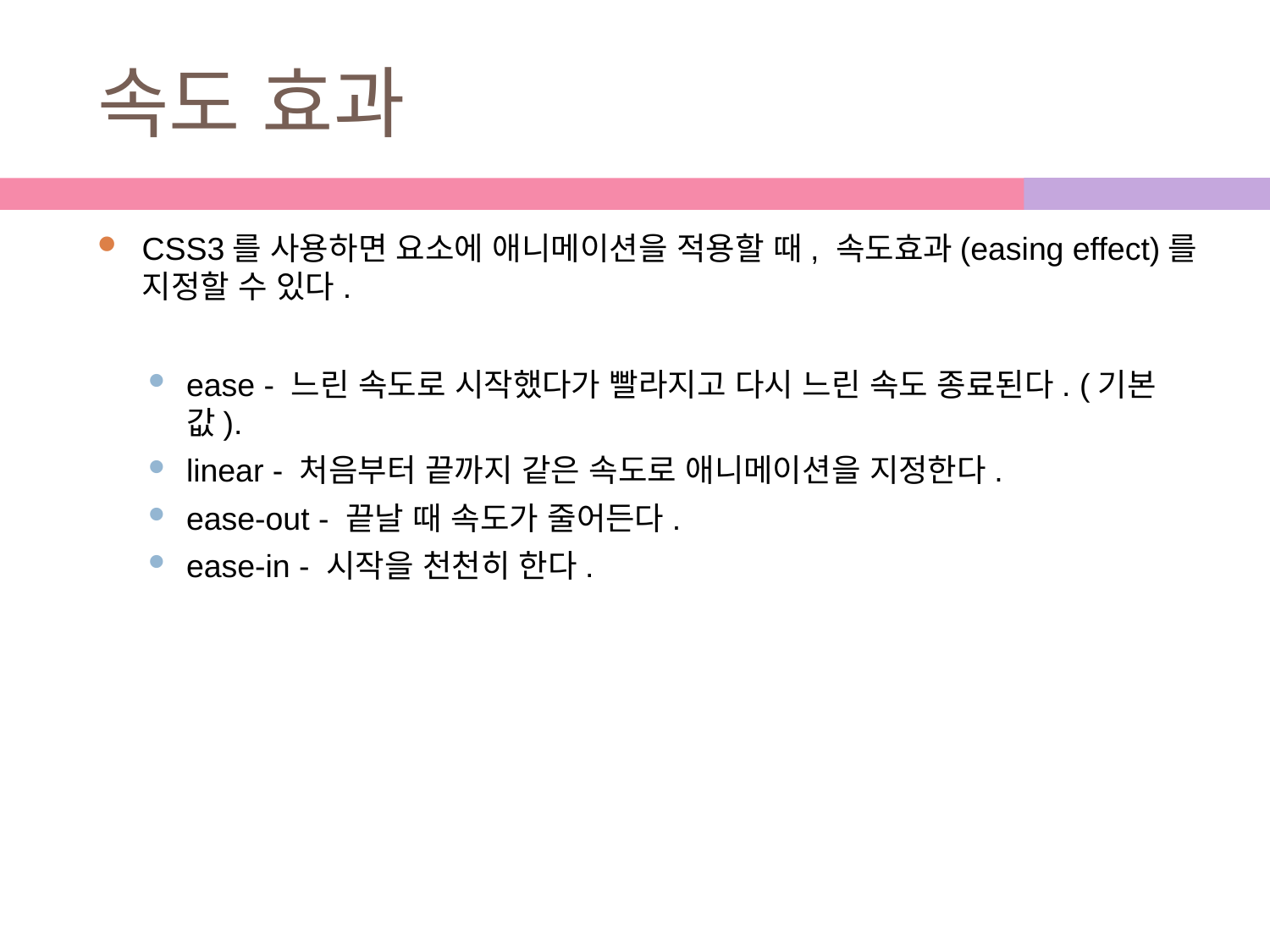

# 속도 효과
CSS3를 사용하면 요소에 애니메이션을 적용할 때, 속도효과(easing effect)를 지정할 수 있다.

ease - 느린 속도로 시작했다가 빨라지고 다시 느린 속도 종료된다. (기본값).
linear - 처음부터 끝까지 같은 속도로 애니메이션을 지정한다.
ease-out - 끝날 때 속도가 줄어든다.
ease-in - 시작을 천천히 한다.